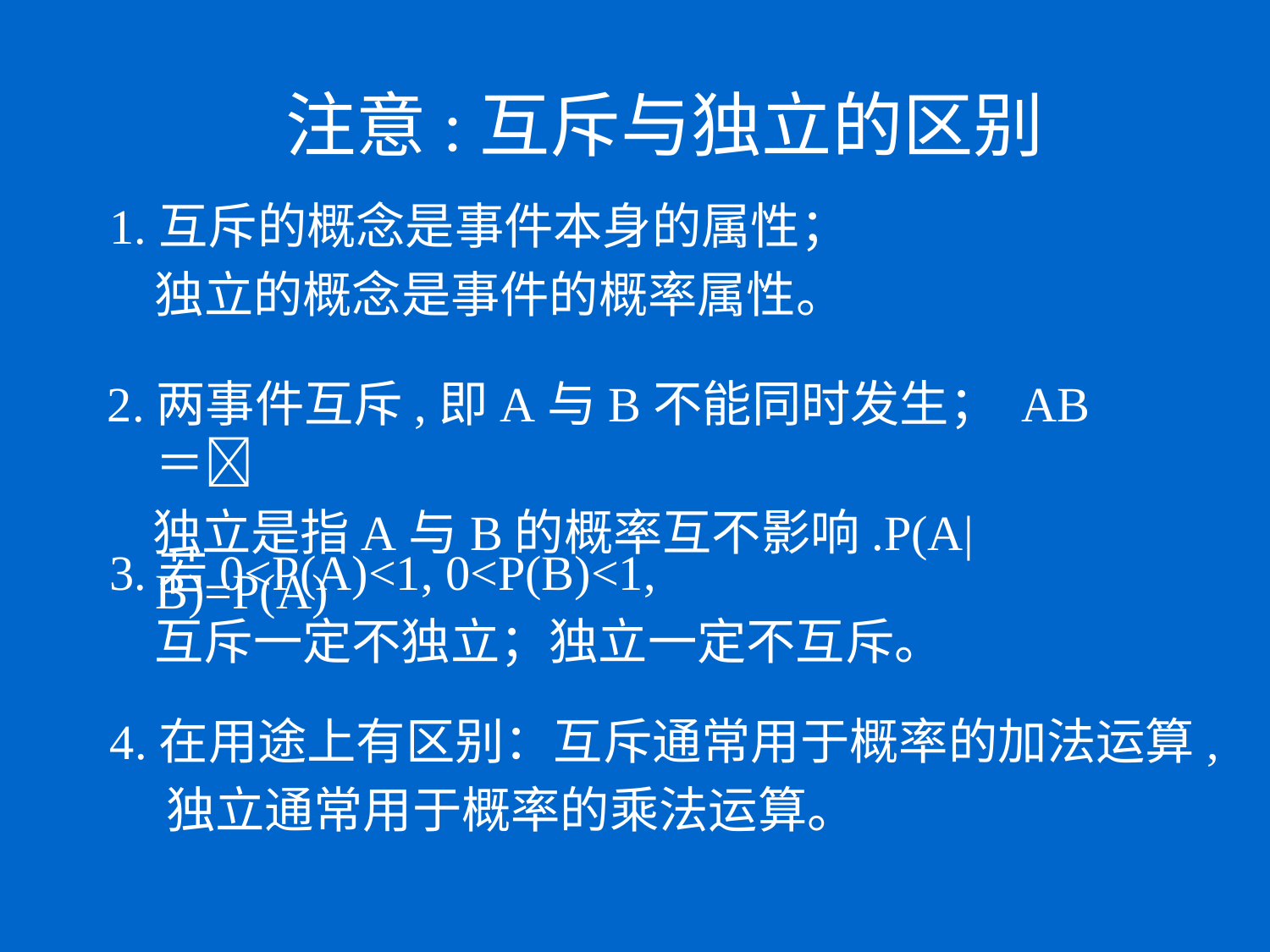

# 注意:互斥与独立的区别
1.互斥的概念是事件本身的属性；
   独立的概念是事件的概率属性。
2.两事件互斥,即A与B不能同时发生； AB＝φ
   独立是指A与B的概率互不影响.P(A|B)=P(A)
3.若0<P(A)<1, 0<P(B)<1,
   互斥一定不独立；独立一定不互斥。
4.在用途上有区别：互斥通常用于概率的加法运算,
    独立通常用于概率的乘法运算。